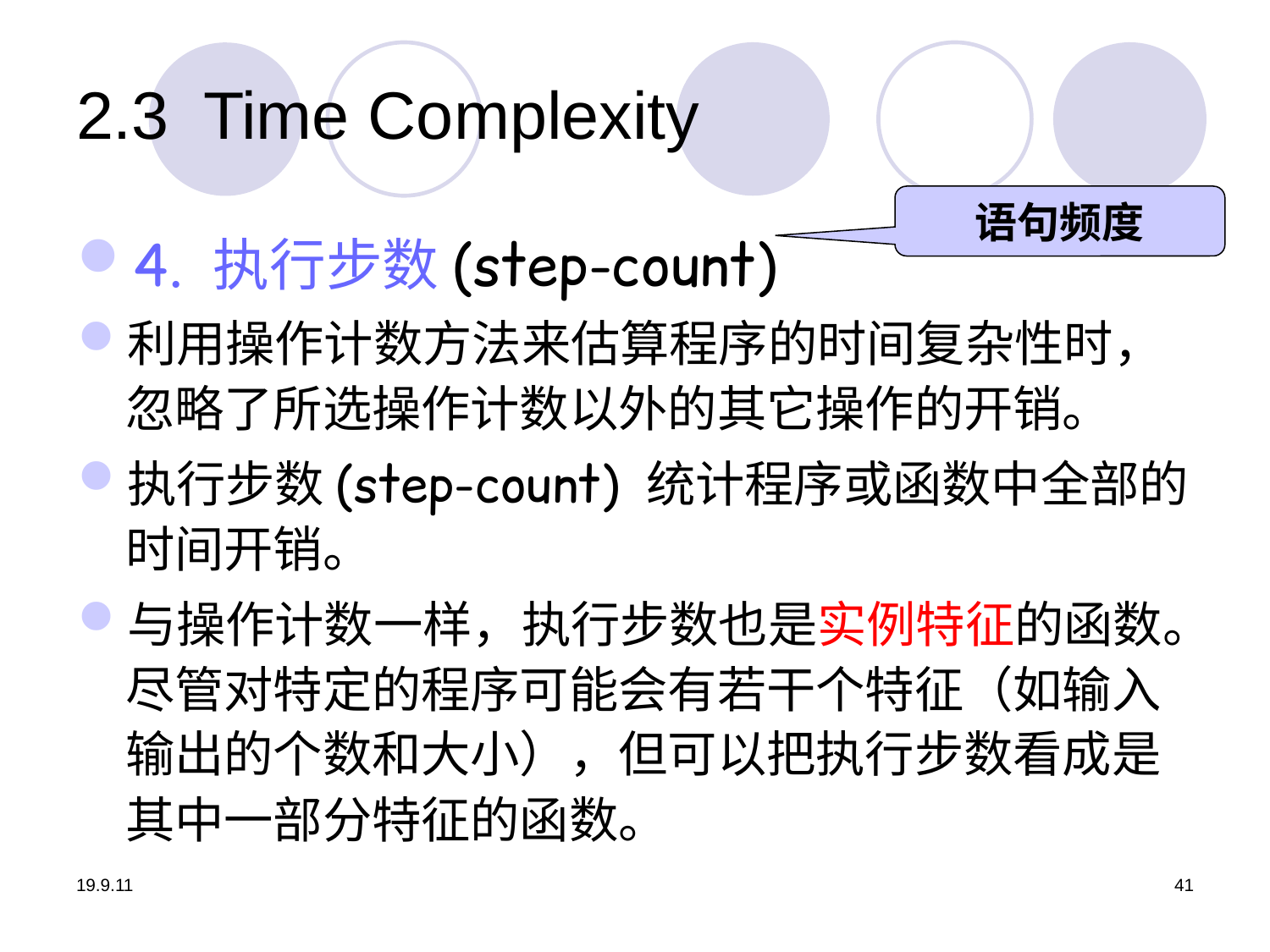

# 2.3	Time Complexity
语句频度
4. 执行步数(step-count)
利用操作计数方法来估算程序的时间复杂性时，忽略了所选操作计数以外的其它操作的开销。
执行步数(step-count) 统计程序或函数中全部的时间开销。
与操作计数一样，执行步数也是实例特征的函数。尽管对特定的程序可能会有若干个特征（如输入输出的个数和大小），但可以把执行步数看成是其中一部分特征的函数。
19.9.11
41